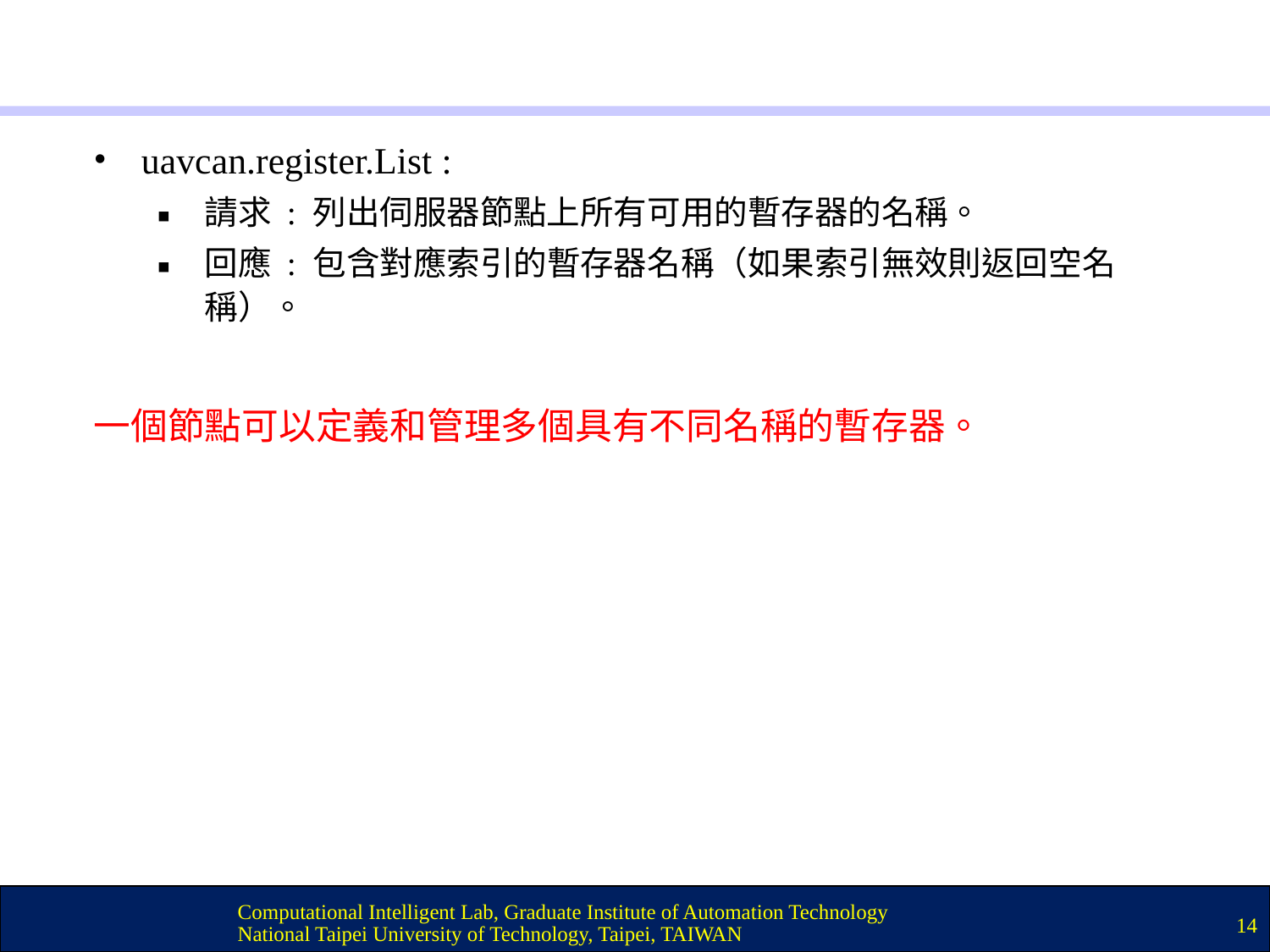

#
uavcan.register.List :
請求 : 列出伺服器節點上所有可用的暫存器的名稱。
回應 : 包含對應索引的暫存器名稱（如果索引無效則返回空名稱）。

一個節點可以定義和管理多個具有不同名稱的暫存器。